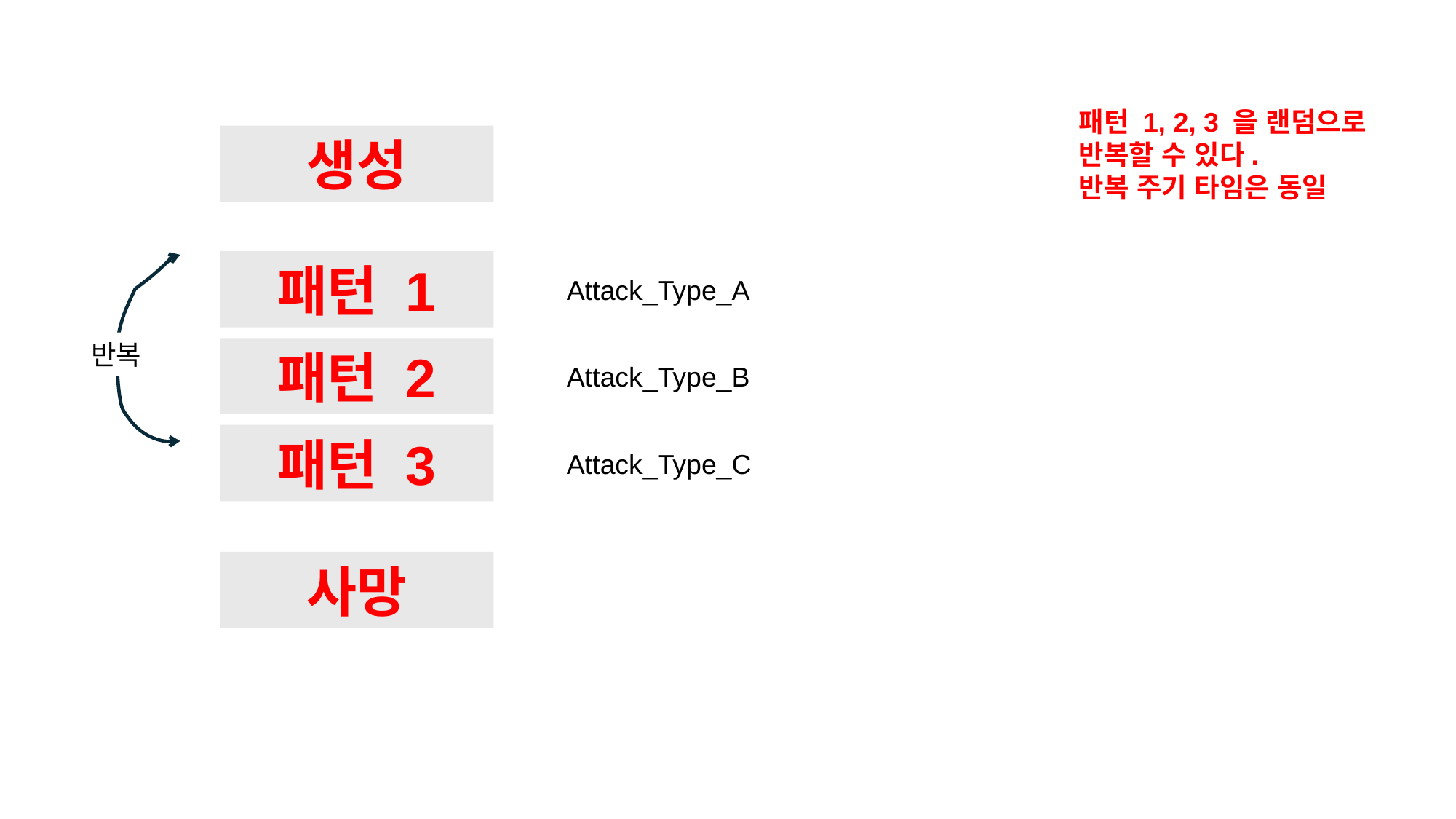

패턴 1, 2, 3 을 랜덤으로 반복할 수 있다.
반복 주기 타임은 동일
생성
패턴 1

Attack_Type_A
반복
패턴 2
Attack_Type_B
패턴 3
Attack_Type_C
사망